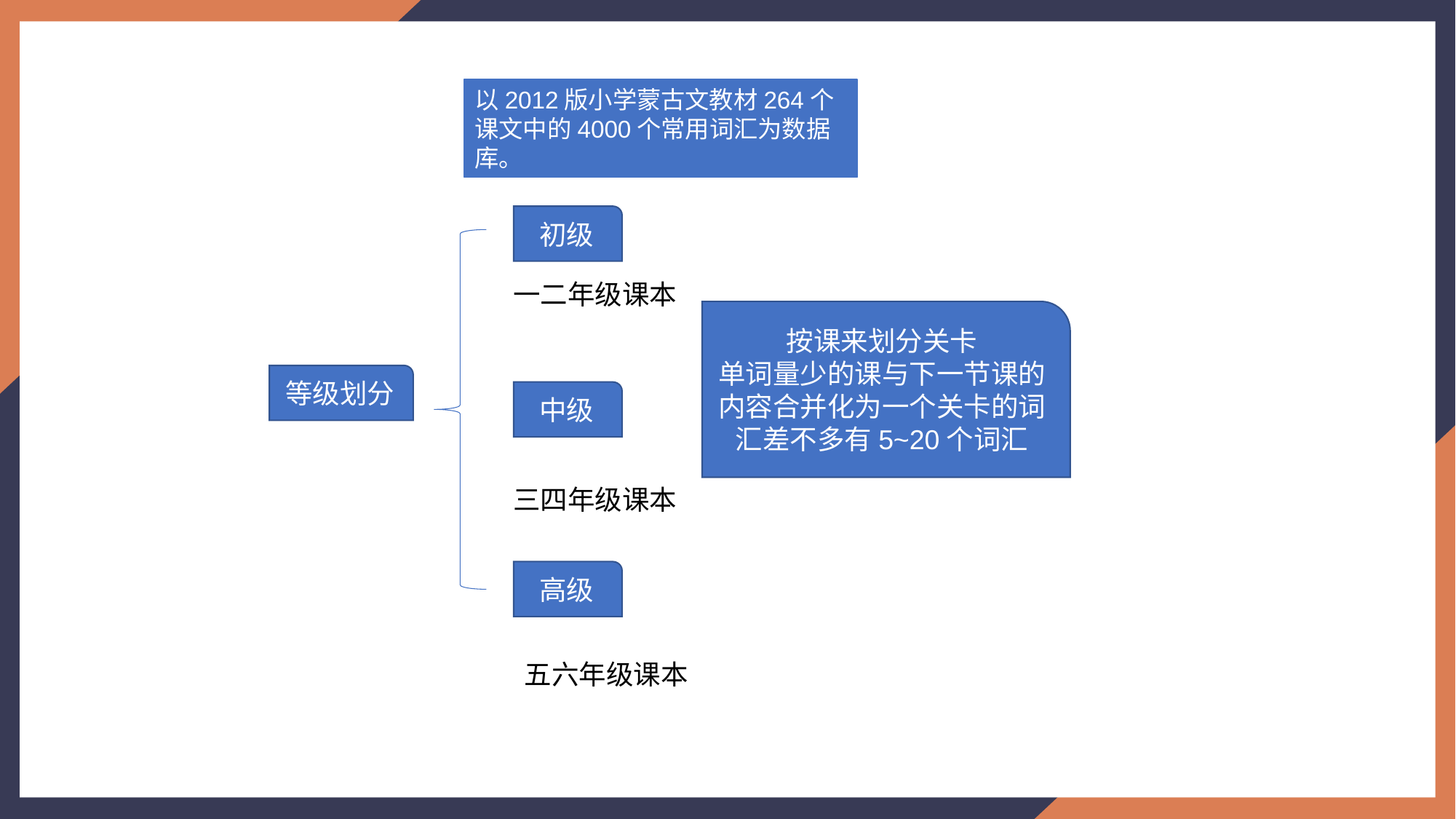

以2012版小学蒙古文教材264个课文中的4000个常用词汇为数据库。
初级

一二年级课本
按课来划分关卡
单词量少的课与下一节课的内容合并化为一个关卡的词汇差不多有5~20个词汇
等级划分
中级
三四年级课本
高级
五六年级课本